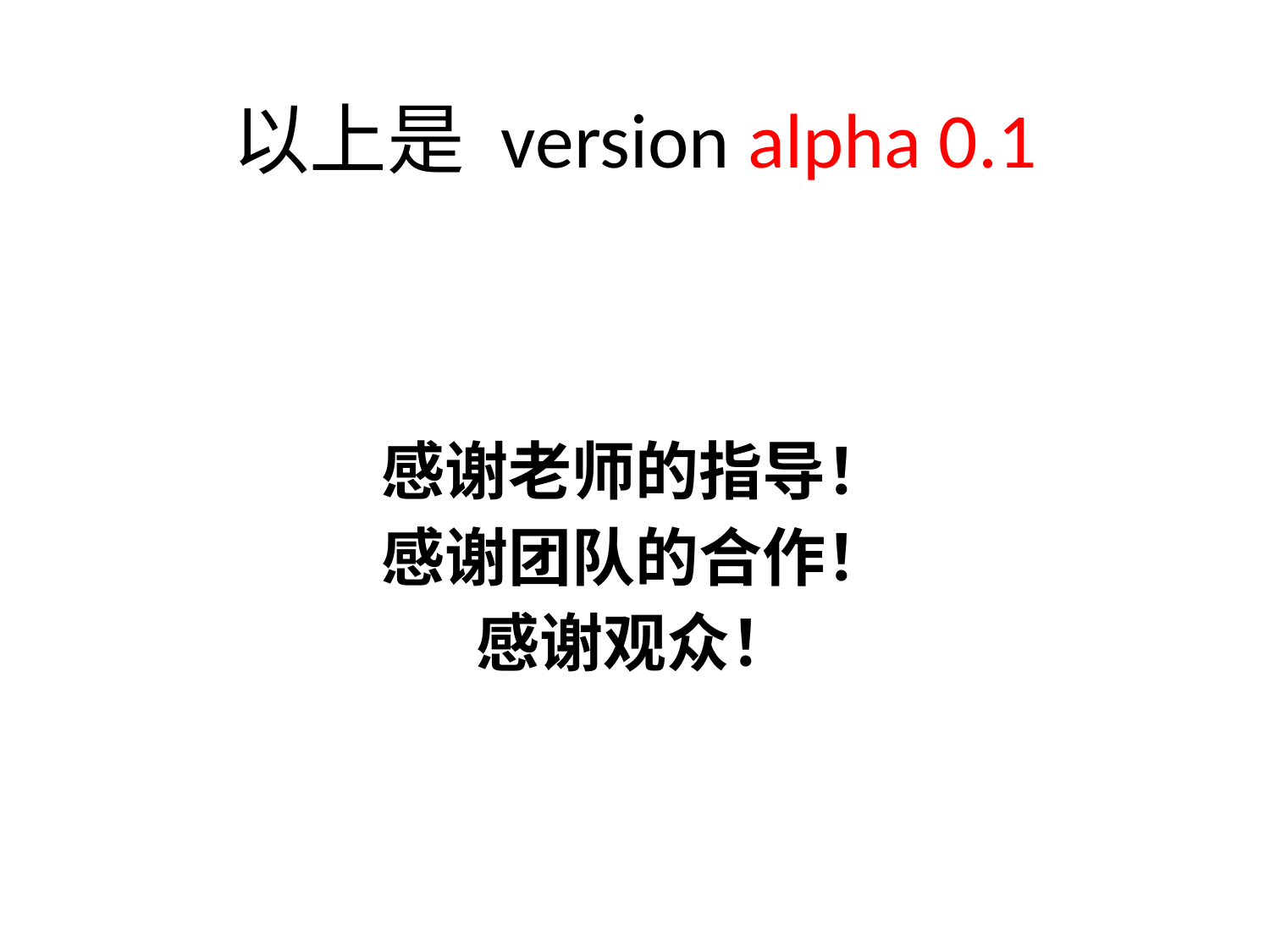

# 以上是 version alpha 0.1

感谢老师的指导！
感谢团队的合作！
感谢观众！